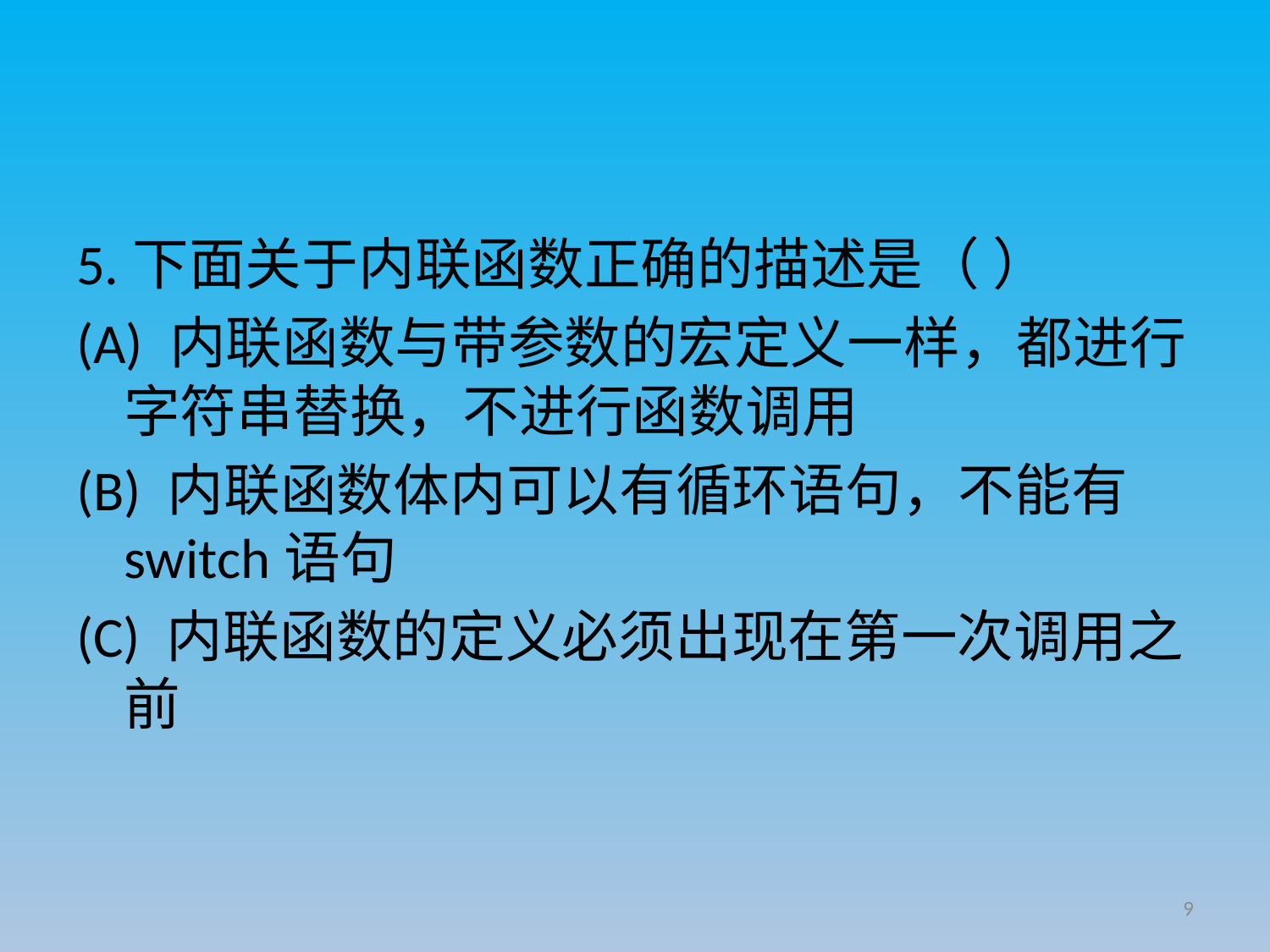

#
5.下面关于内联函数正确的描述是（ ）
(A) 内联函数与带参数的宏定义一样，都进行字符串替换，不进行函数调用
(B) 内联函数体内可以有循环语句，不能有switch语句
(C) 内联函数的定义必须出现在第一次调用之前
9